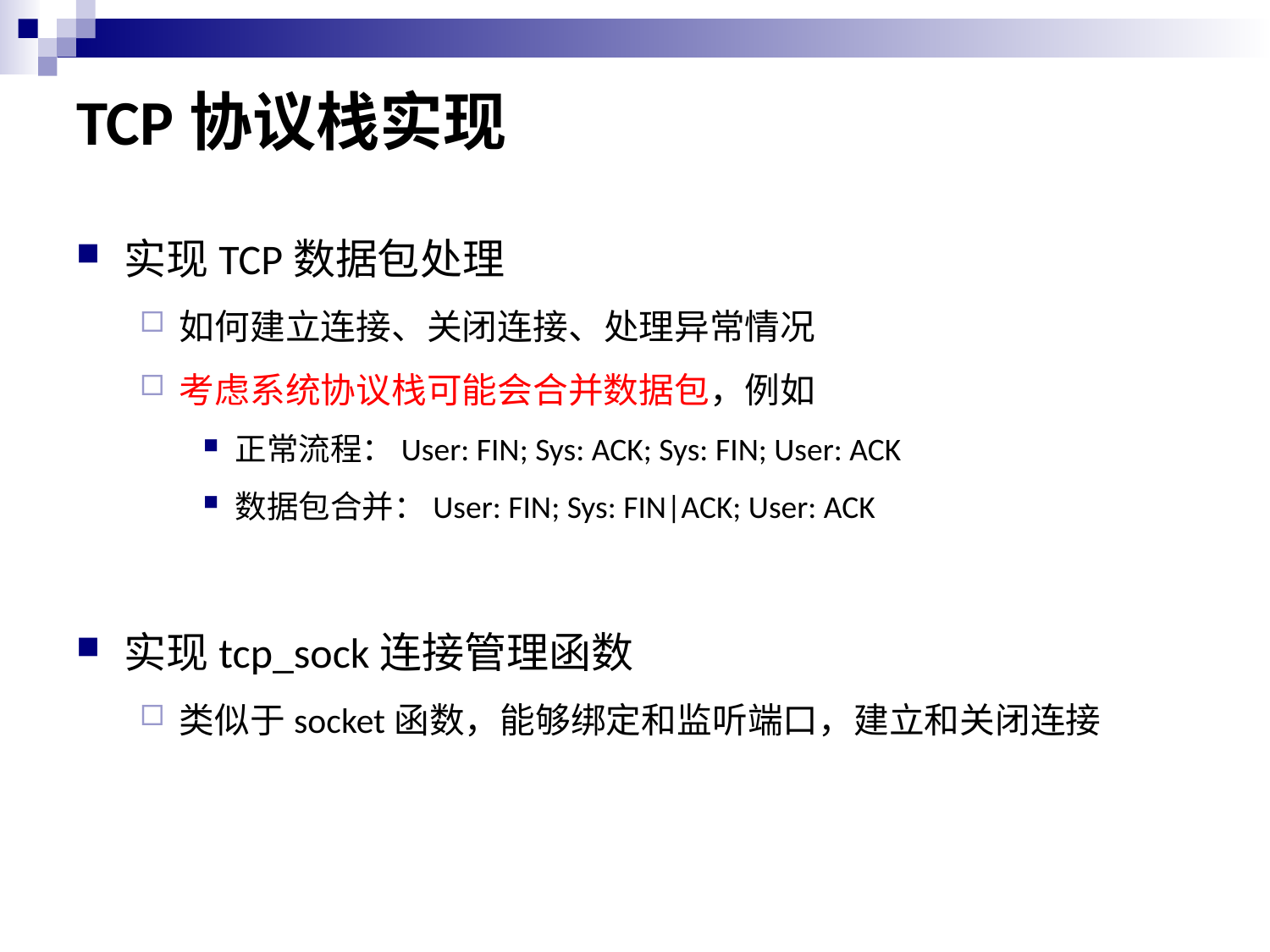

# TCP协议栈实现
实现TCP数据包处理
如何建立连接、关闭连接、处理异常情况
考虑系统协议栈可能会合并数据包，例如
正常流程：User: FIN; Sys: ACK; Sys: FIN; User: ACK
数据包合并：User: FIN; Sys: FIN|ACK; User: ACK

实现tcp_sock连接管理函数
类似于socket函数，能够绑定和监听端口，建立和关闭连接

17